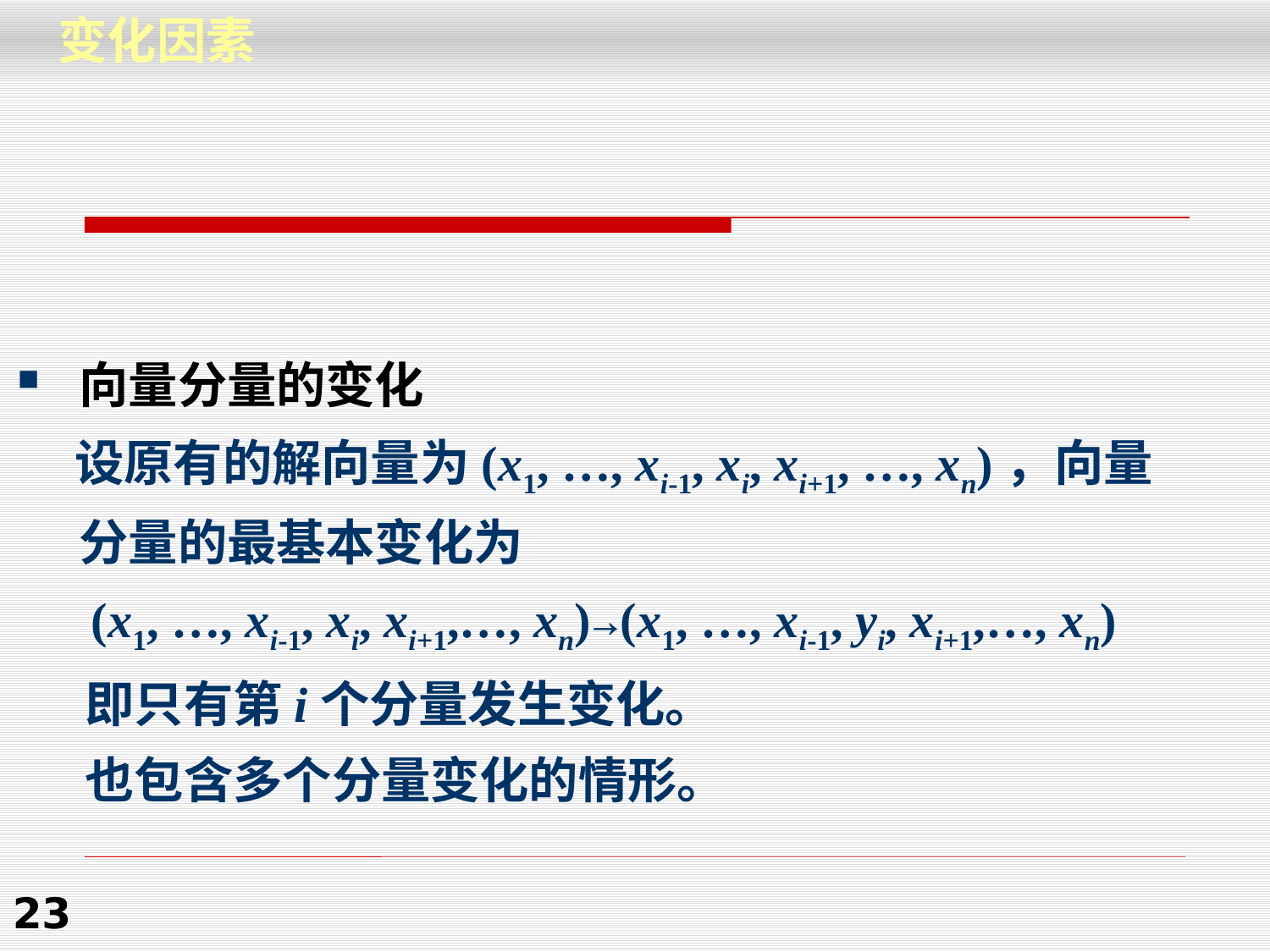

变化因素
向量分量的变化
        设原有的解向量为(x1, …, xi-1, xi, xi+1, …, xn)，向量分量的最基本变化为
      (x1, …, xi-1, xi, xi+1,…, xn)→(x1, …, xi-1, yi, xi+1,…, xn)
     即只有第i个分量发生变化。
     也包含多个分量变化的情形。